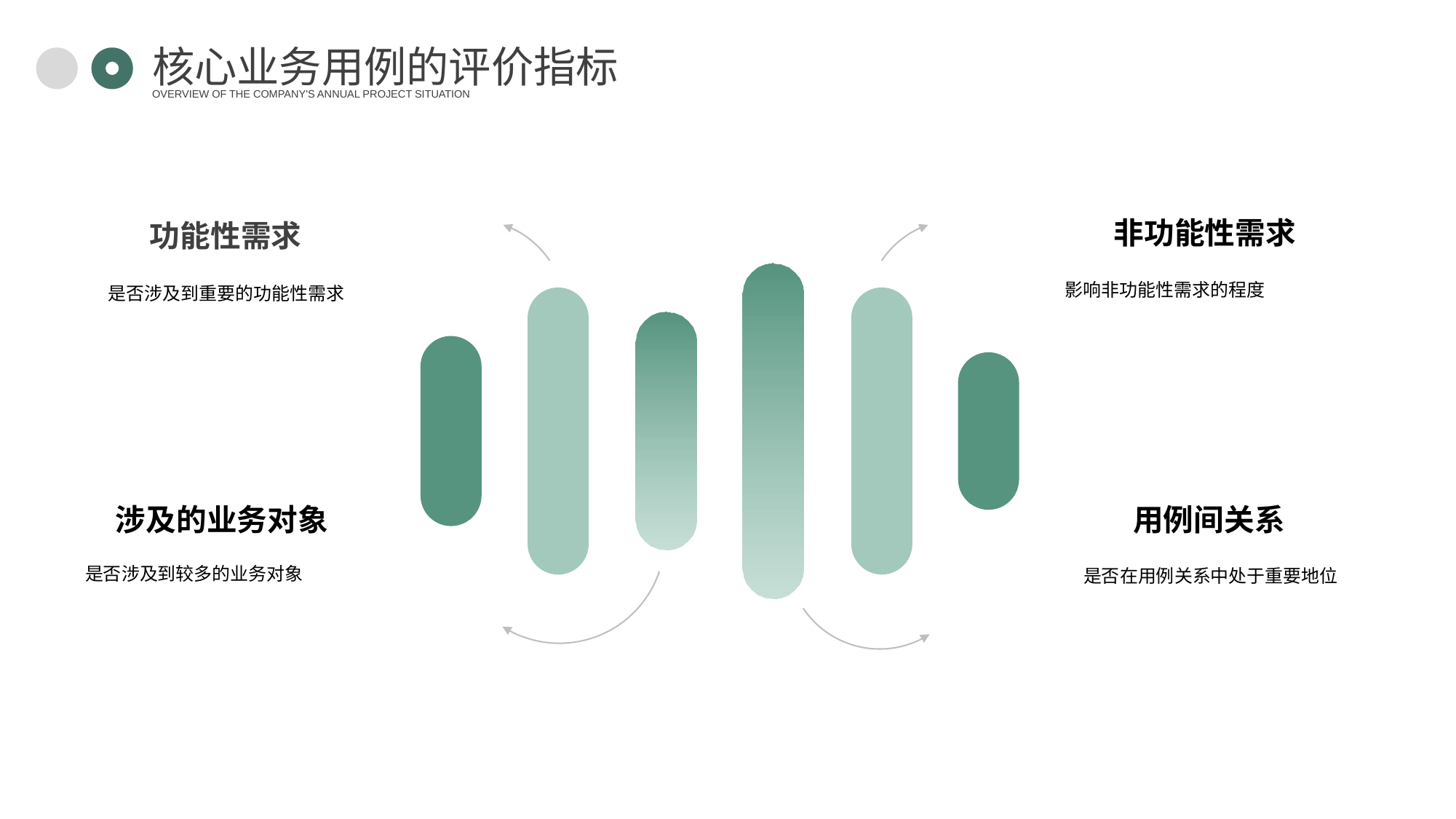

核心业务用例的评价指标
OVERVIEW OF THE COMPANY'S ANNUAL PROJECT SITUATION

非功能性需求

影响非功能性需求的程度
功能性需求
是否涉及到重要的功能性需求

涉及的业务对象
是否涉及到较多的业务对象
用例间关系
是否在用例关系中处于重要地位